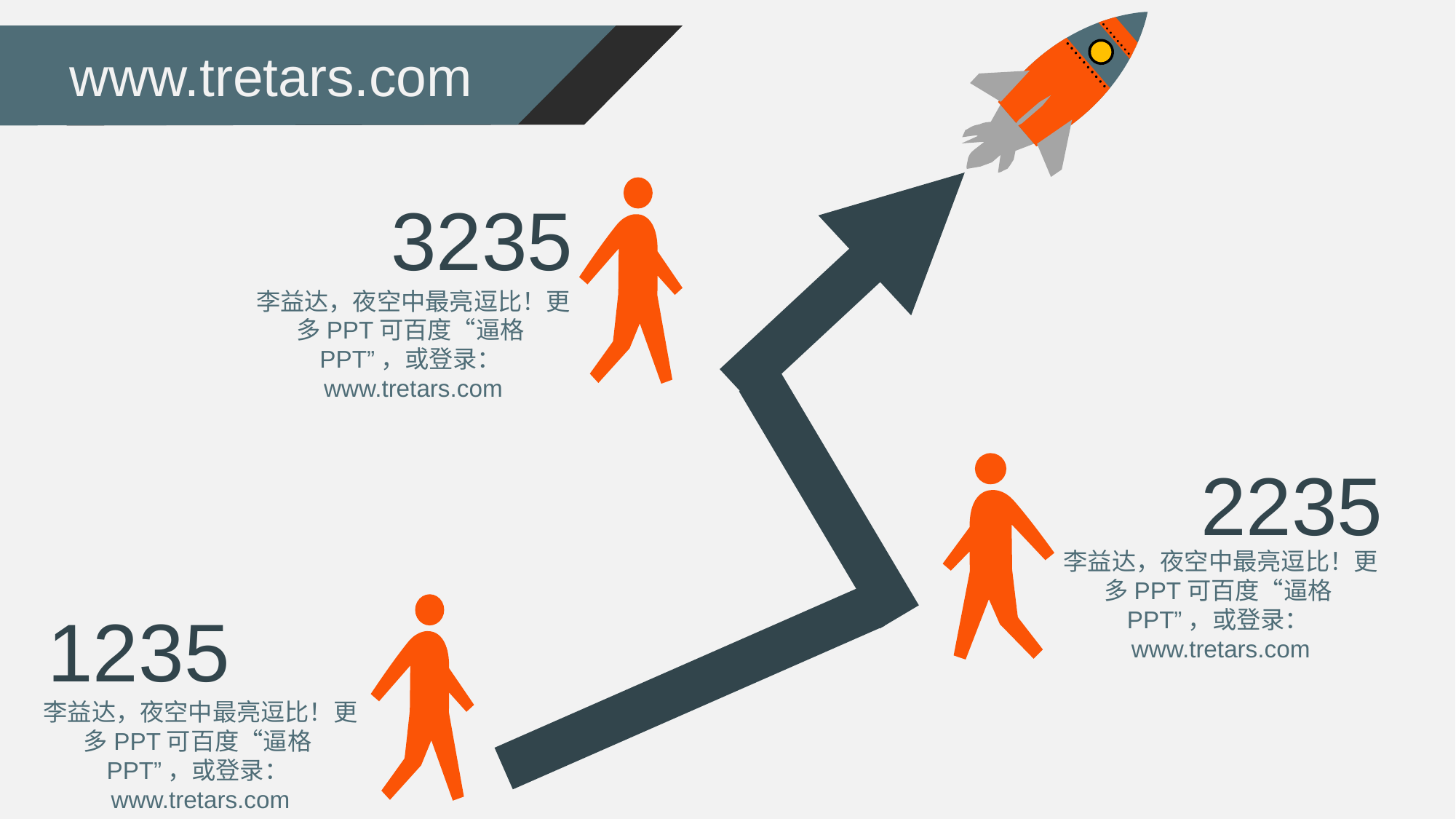

www.tretars.com

3235

李益达，夜空中最亮逗比！更多PPT可百度“逼格PPT”，或登录：www.tretars.com
2235

李益达，夜空中最亮逗比！更多PPT可百度“逼格PPT”，或登录：www.tretars.com
1235

李益达，夜空中最亮逗比！更多PPT可百度“逼格PPT”，或登录：www.tretars.com